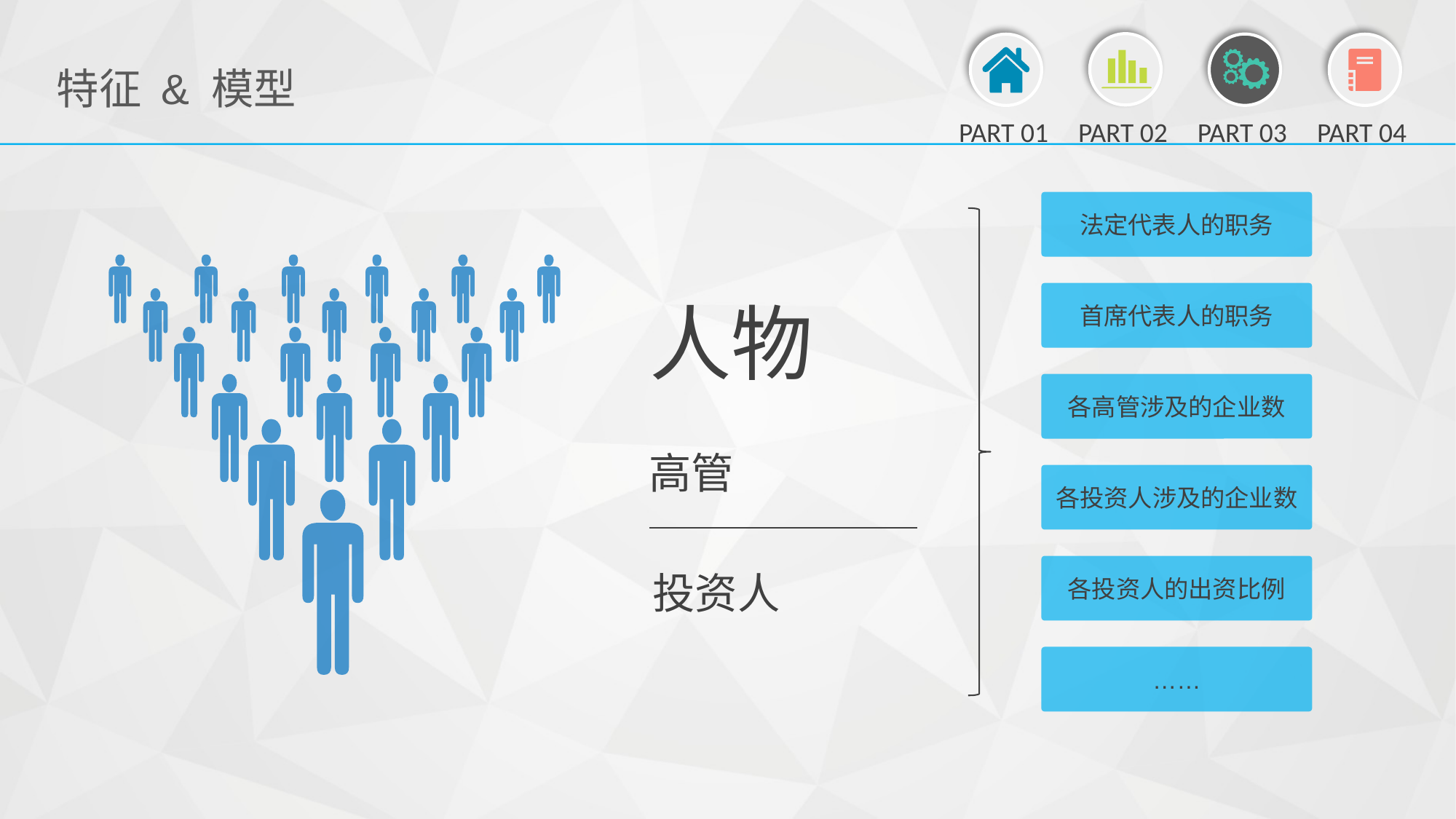

法定代表人的职务
首席代表人的职务
各高管涉及的企业数
各投资人涉及的企业数
各投资人的出资比例
……

人物
高管
投资人